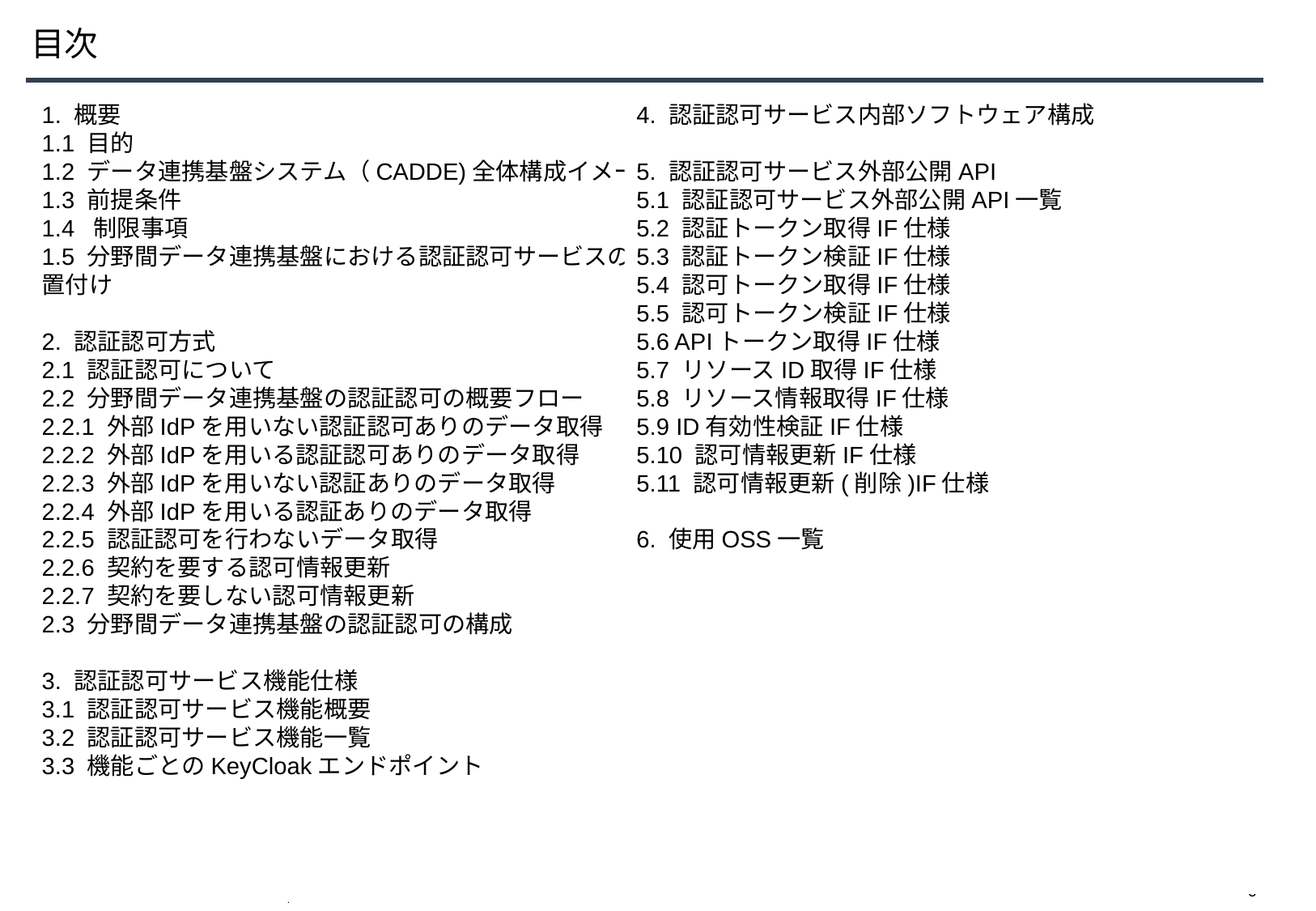

目次
1. 概要
1.1 目的
1.2 データ連携基盤システム（CADDE)全体構成イメージ
1.3 前提条件
1.4  制限事項
1.5 分野間データ連携基盤における認証認可サービスの位置付け

2. 認証認可方式
2.1 認証認可について
2.2 分野間データ連携基盤の認証認可の概要フロー
2.2.1 外部IdPを用いない認証認可ありのデータ取得
2.2.2 外部IdPを用いる認証認可ありのデータ取得
2.2.3 外部IdPを用いない認証ありのデータ取得
2.2.4 外部IdPを用いる認証ありのデータ取得
2.2.5 認証認可を行わないデータ取得
2.2.6 契約を要する認可情報更新
2.2.7 契約を要しない認可情報更新
2.3 分野間データ連携基盤の認証認可の構成

3. 認証認可サービス機能仕様
3.1 認証認可サービス機能概要
3.2 認証認可サービス機能一覧
3.3 機能ごとのKeyCloakエンドポイント

4. 認証認可サービス内部ソフトウェア構成

5. 認証認可サービス外部公開API
5.1 認証認可サービス外部公開API一覧
5.2 認証トークン取得IF仕様
5.3 認証トークン検証IF仕様
5.4 認可トークン取得IF仕様
5.5 認可トークン検証IF仕様
5.6 APIトークン取得IF仕様
5.7 リソースID取得IF仕様
5.8 リソース情報取得IF仕様
5.9 ID有効性検証IF仕様
5.10 認可情報更新IF仕様
5.11 認可情報更新(削除)IF仕様

6. 使用OSS一覧